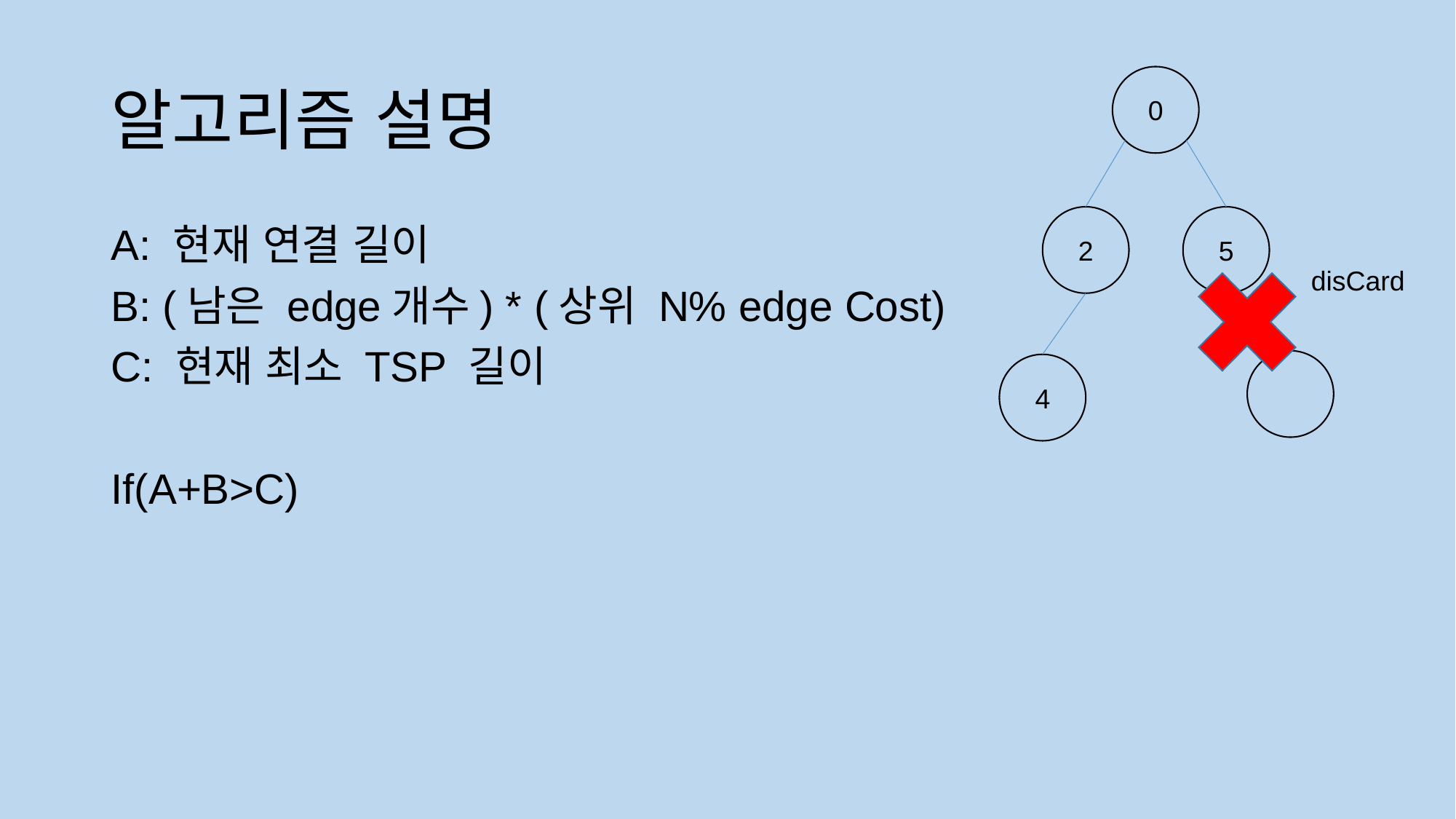

# 알고리즘 설명
0
2
5
A: 현재 연결 길이
B: (남은 edge개수) * (상위 N% edge Cost)
C: 현재 최소 TSP 길이

If(A+B>C)

disCard

4